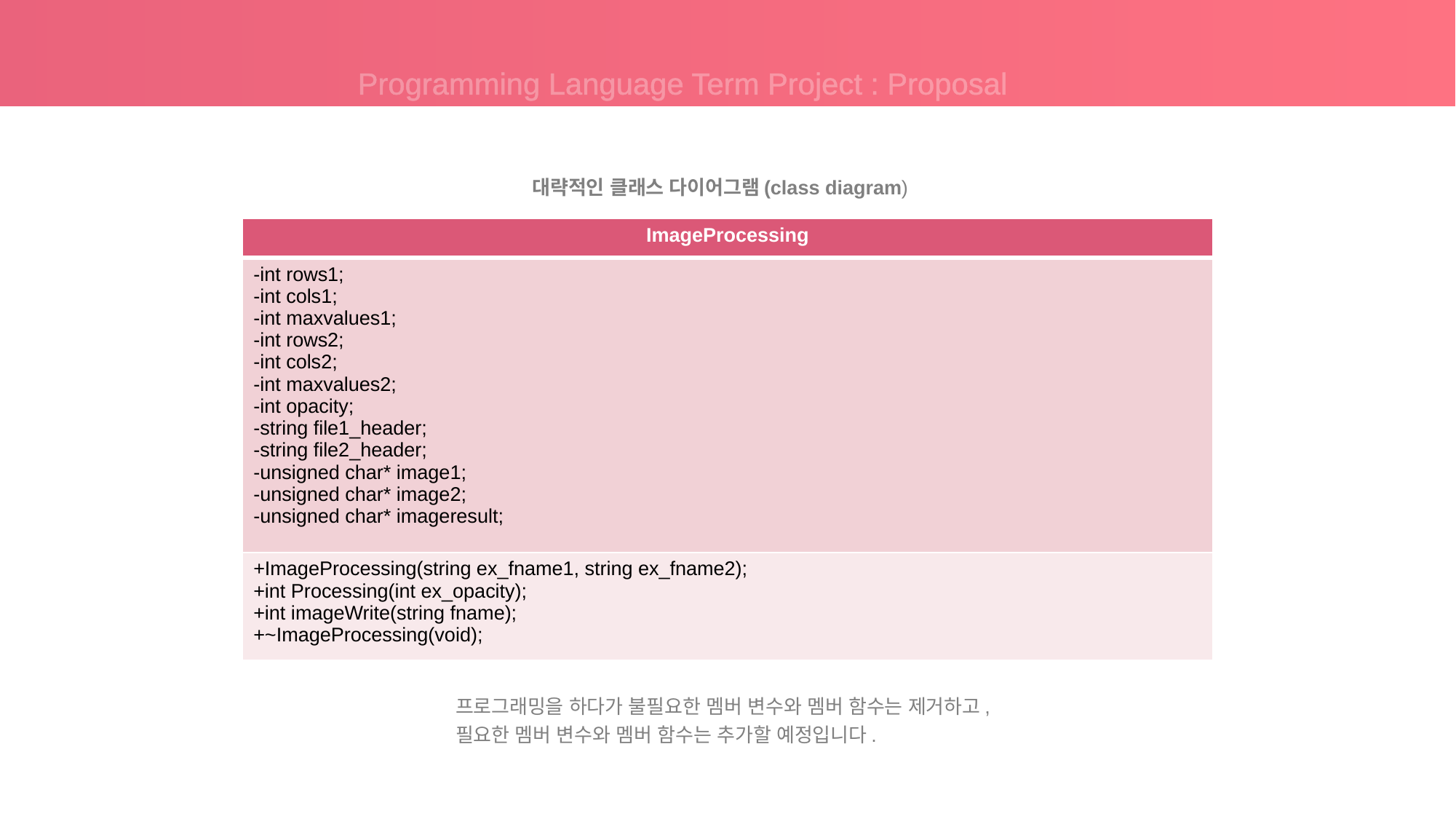

Programming Language Term Project : Proposal
대략적인 클래스 다이어그램(class diagram)
| ImageProcessing |
| --- |
| -int rows1; -int cols1; -int maxvalues1; -int rows2; -int cols2; -int maxvalues2; -int opacity; -string file1\_header; -string file2\_header; -unsigned char\* image1; -unsigned char\* image2; -unsigned char\* imageresult; |
| +ImageProcessing(string ex\_fname1, string ex\_fname2); +int Processing(int ex\_opacity); +int imageWrite(string fname); +~ImageProcessing(void); |
프로그래밍을 하다가 불필요한 멤버 변수와 멤버 함수는 제거하고, 필요한 멤버 변수와 멤버 함수는 추가할 예정입니다.